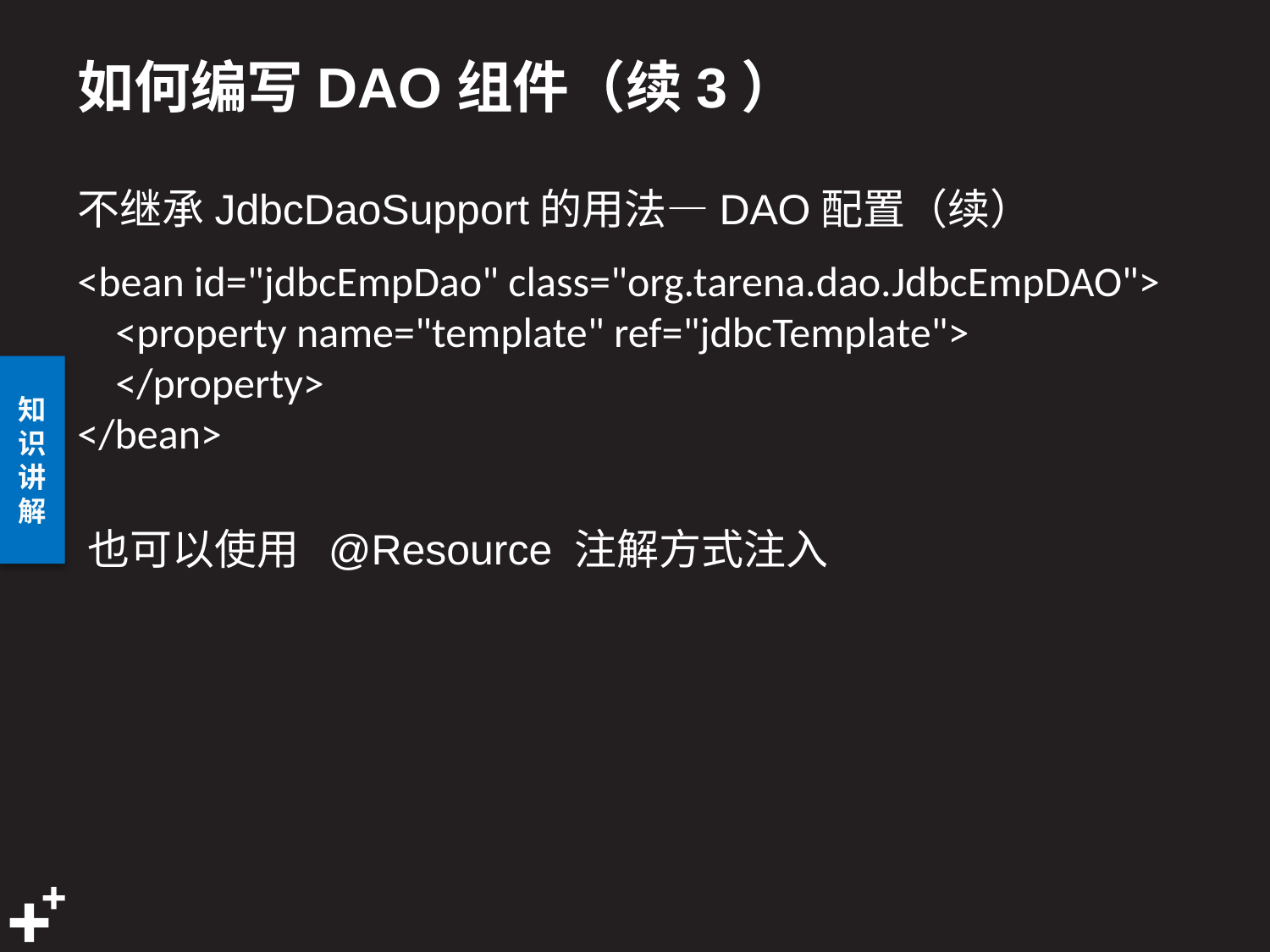

# 如何编写DAO组件（续3）
不继承JdbcDaoSupport的用法—DAO配置（续）
<bean id="jdbcEmpDao" class="org.tarena.dao.JdbcEmpDAO">
    <property name="template" ref="jdbcTemplate">
    </property>
</bean>
也可以使用  @Resource 注解方式注入